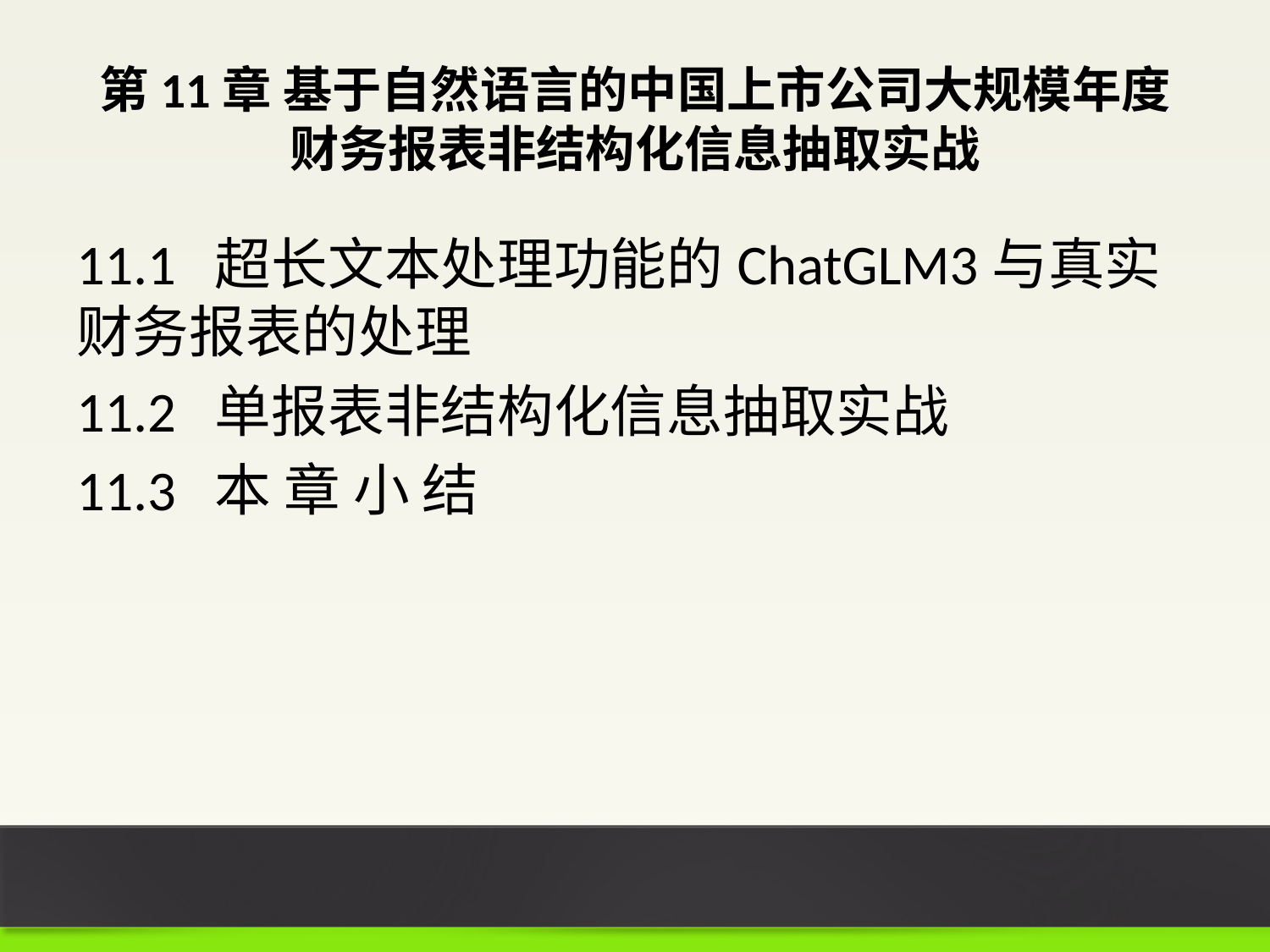

# 第11章 基于自然语言的中国上市公司大规模年度财务报表非结构化信息抽取实战
11.1  超长文本处理功能的ChatGLM3与真实财务报表的处理
11.2  单报表非结构化信息抽取实战
11.3  本 章 小 结